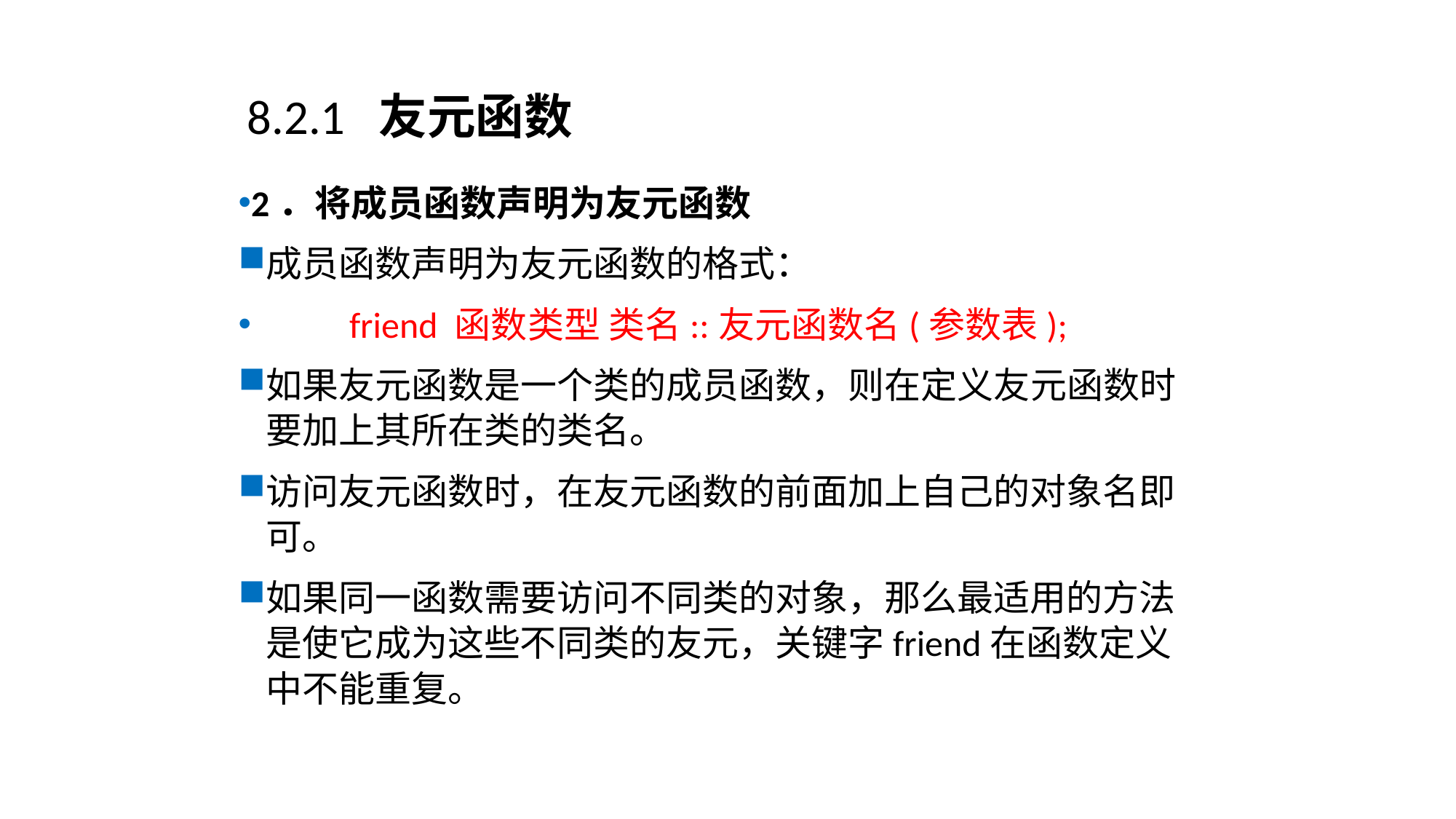

# 8.2.1  友元函数
2．将成员函数声明为友元函数
成员函数声明为友元函数的格式：
            friend 函数类型 类名::友元函数名(参数表);
如果友元函数是一个类的成员函数，则在定义友元函数时要加上其所在类的类名。
访问友元函数时，在友元函数的前面加上自己的对象名即可。
如果同一函数需要访问不同类的对象，那么最适用的方法是使它成为这些不同类的友元，关键字friend在函数定义中不能重复。